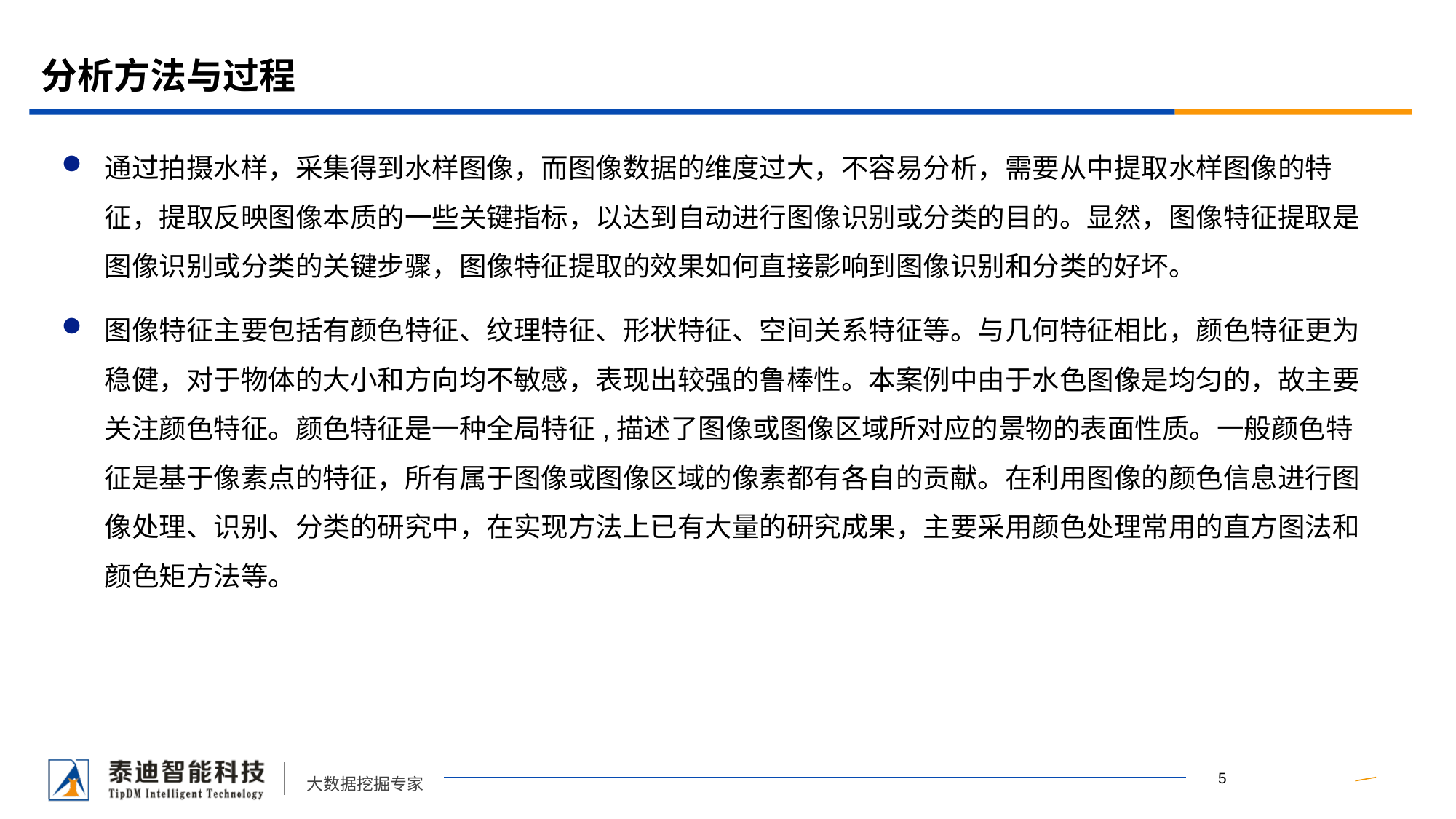

# 分析方法与过程
通过拍摄水样，采集得到水样图像，而图像数据的维度过大，不容易分析，需要从中提取水样图像的特征，提取反映图像本质的一些关键指标，以达到自动进行图像识别或分类的目的。显然，图像特征提取是图像识别或分类的关键步骤，图像特征提取的效果如何直接影响到图像识别和分类的好坏。
图像特征主要包括有颜色特征、纹理特征、形状特征、空间关系特征等。与几何特征相比，颜色特征更为稳健，对于物体的大小和方向均不敏感，表现出较强的鲁棒性。本案例中由于水色图像是均匀的，故主要关注颜色特征。颜色特征是一种全局特征,描述了图像或图像区域所对应的景物的表面性质。一般颜色特征是基于像素点的特征，所有属于图像或图像区域的像素都有各自的贡献。在利用图像的颜色信息进行图像处理、识别、分类的研究中，在实现方法上已有大量的研究成果，主要采用颜色处理常用的直方图法和颜色矩方法等。